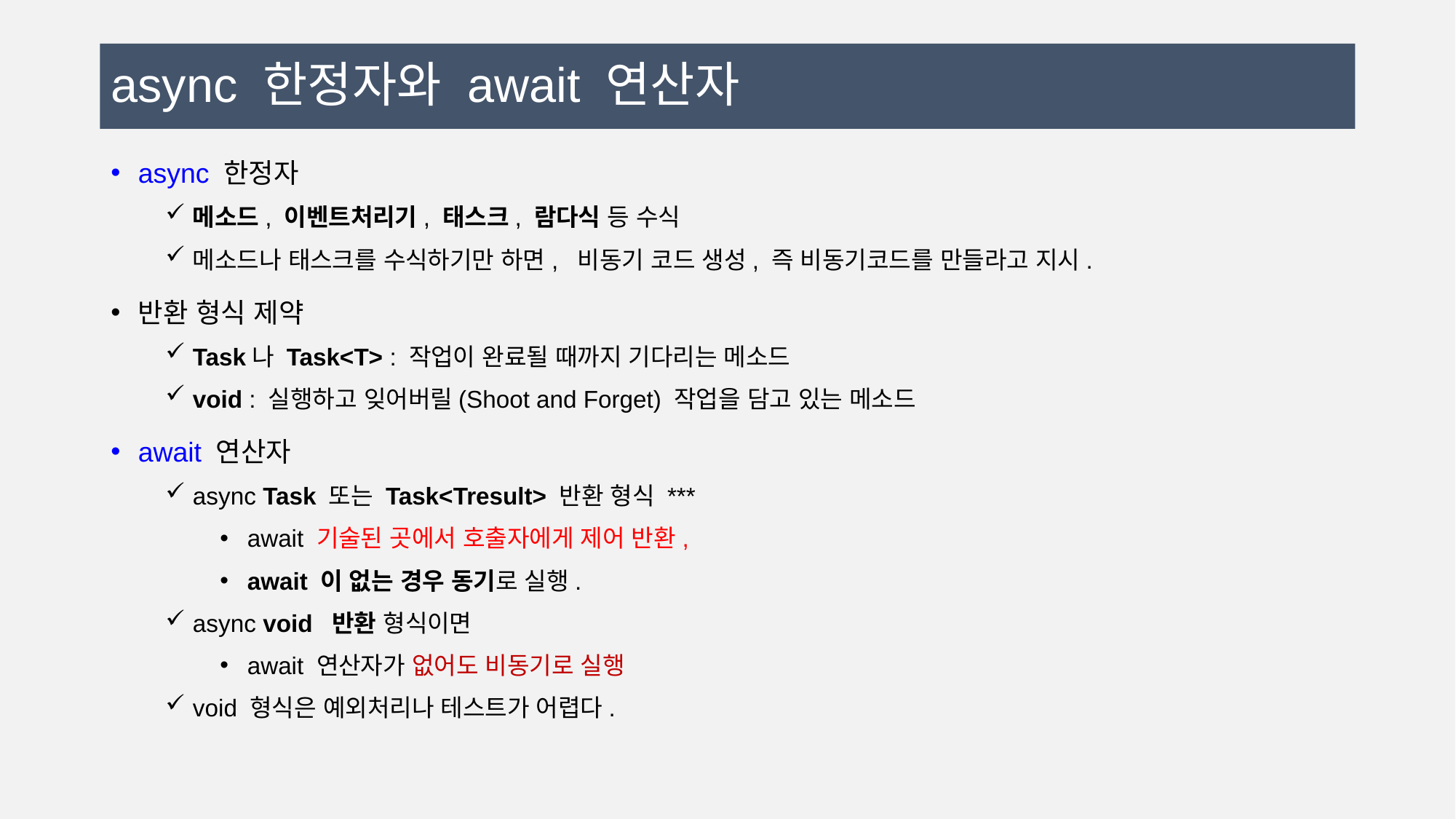

# async 한정자와 await 연산자
async 한정자
메소드, 이벤트처리기, 태스크, 람다식 등 수식
메소드나 태스크를 수식하기만 하면,  비동기 코드 생성, 즉 비동기코드를 만들라고 지시.
반환 형식 제약
Task나 Task<T> : 작업이 완료될 때까지 기다리는 메소드
void : 실행하고 잊어버릴(Shoot and Forget) 작업을 담고 있는 메소드
await 연산자
async Task 또는 Task<Tresult> 반환 형식 ***
await 기술된 곳에서 호출자에게 제어 반환,
await 이 없는 경우 동기로 실행.
async void  반환 형식이면
await 연산자가 없어도 비동기로 실행
void 형식은 예외처리나 테스트가 어렵다.